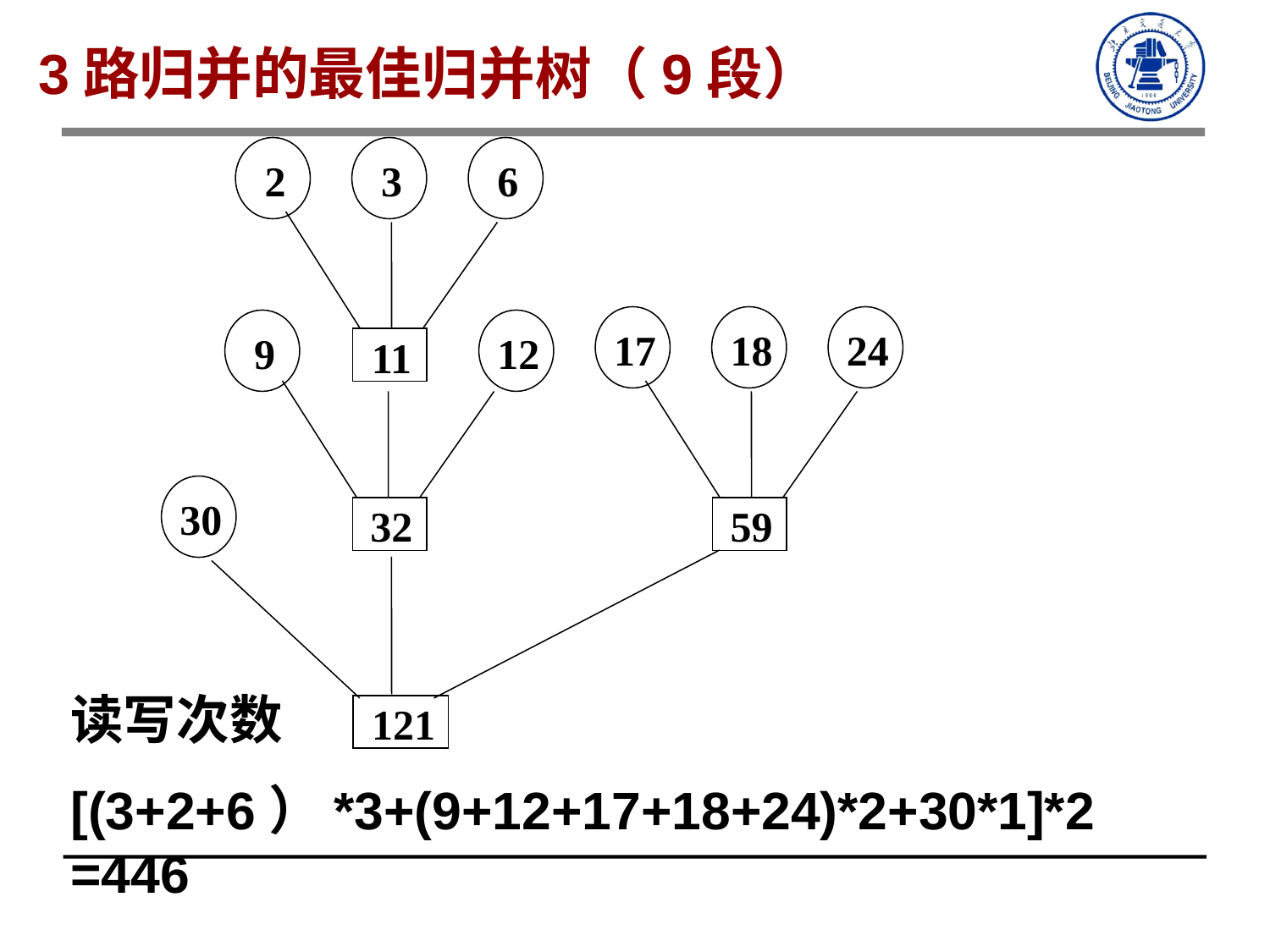

3路归并的最佳归并树（9段）

2

3

6

17

18

24

9

12

11

30
32

59

读写次数
[(3+2+6）*3+(9+12+17+18+24)*2+30*1]*2 =446
121